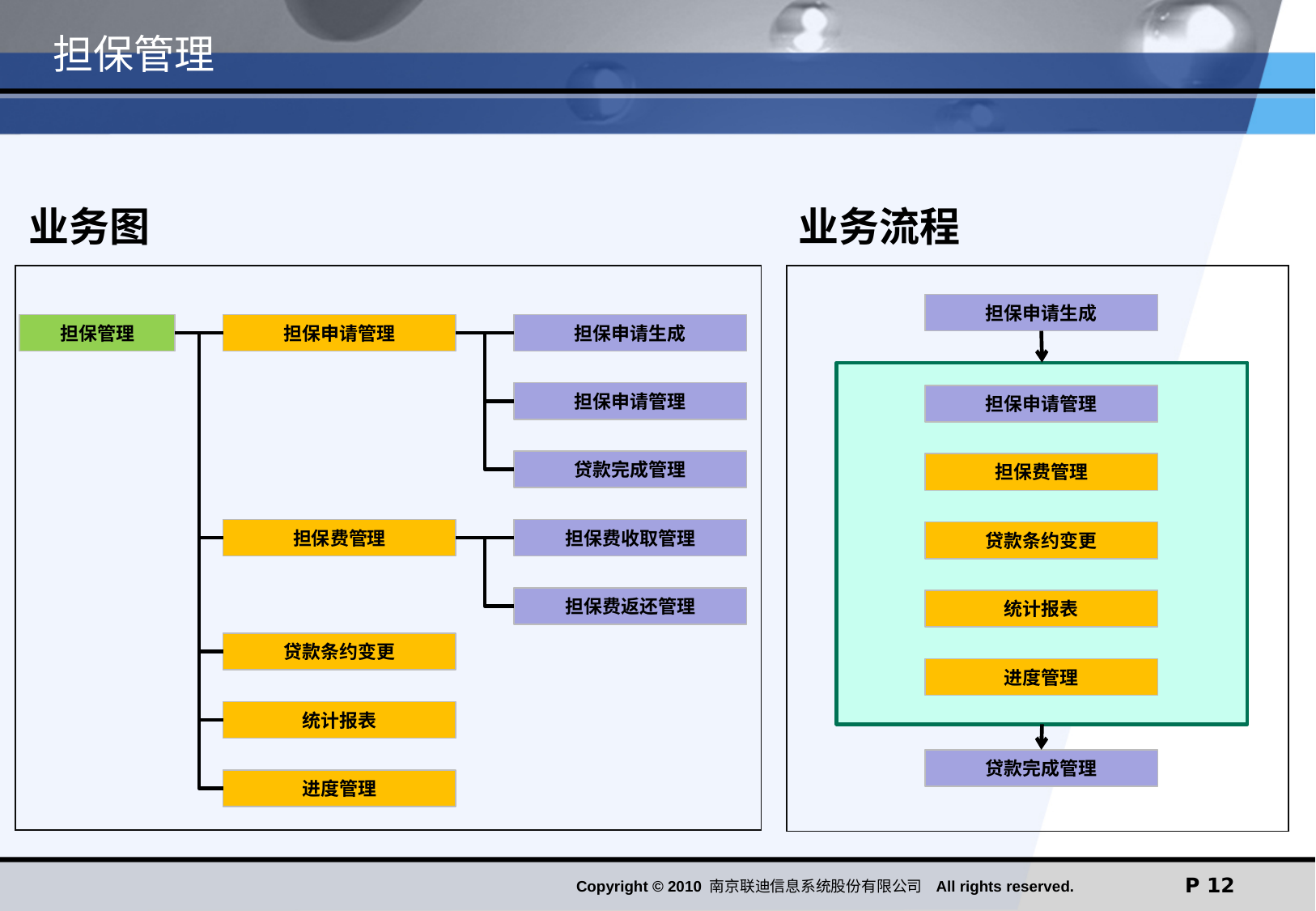

# 担保管理
业务图
业务流程

担保申请生成
担保管理
担保申请管理
担保申请生成
担保申请管理
贷款完成管理

担保申请管理
担保费管理
担保费管理
担保费收取管理
担保费返还管理
贷款条约变更
统计报表
贷款条约变更
进度管理
统计报表
贷款完成管理
进度管理